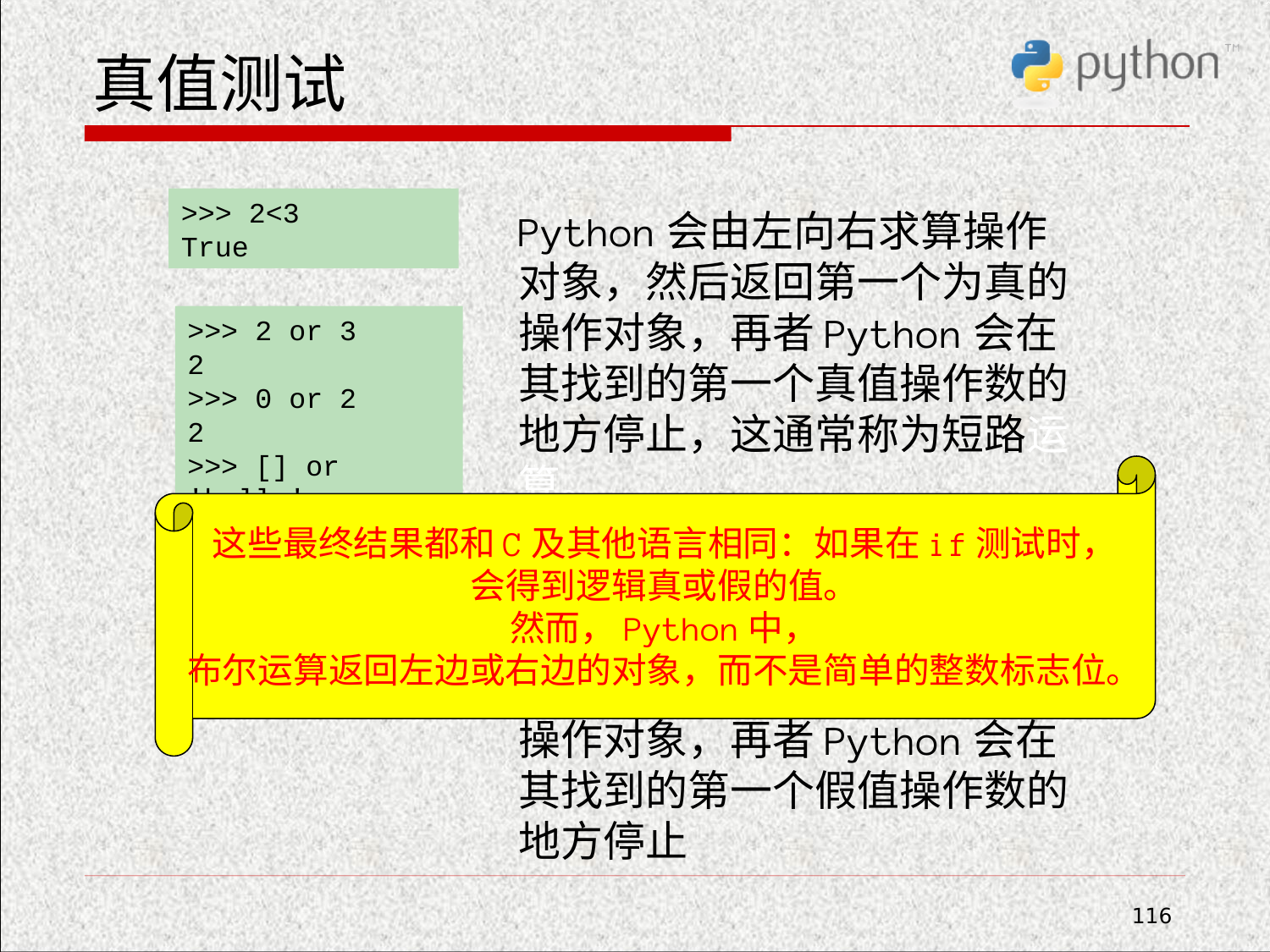

# 真值测试
>>> 2<3
True
Python会由左向右求算操作对象，然后返回第一个为真的操作对象，再者Python会在其找到的第一个真值操作数的地方停止，这通常称为短路运算。
>>> 2 or 3
2
>>> 0 or 2
2
>>> [] or 'hello'
'hello'
>>> [] or {}
{}
这些最终结果都和C及其他语言相同：如果在if测试时，
会得到逻辑真或假的值。
然而，Python中，
布尔运算返回左边或右边的对象，而不是简单的整数标志位。
Python会由左向右求算操作对象，然后返回第一个为假的操作对象，再者Python会在其找到的第一个假值操作数的地方停止
116